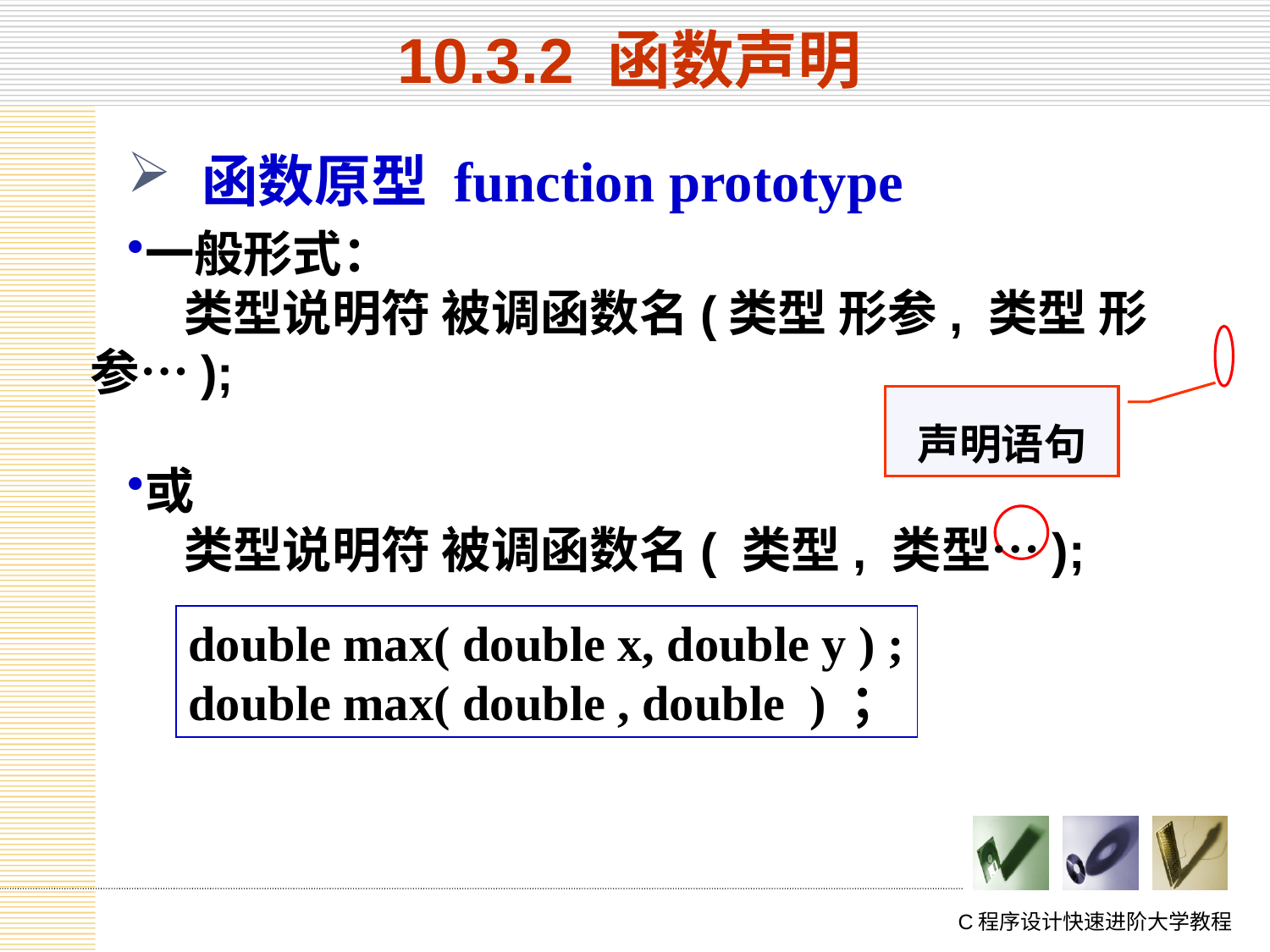

# 10.3.2 函数声明
 函数原型 function prototype

一般形式：
    类型说明符 被调函数名(类型 形参, 类型 形参…);

或
    类型说明符 被调函数名( 类型, 类型…);

声明语句

double max( double x, double y ) ;
double max( double , double  ) ；
29
C程序设计快速进阶大学教程